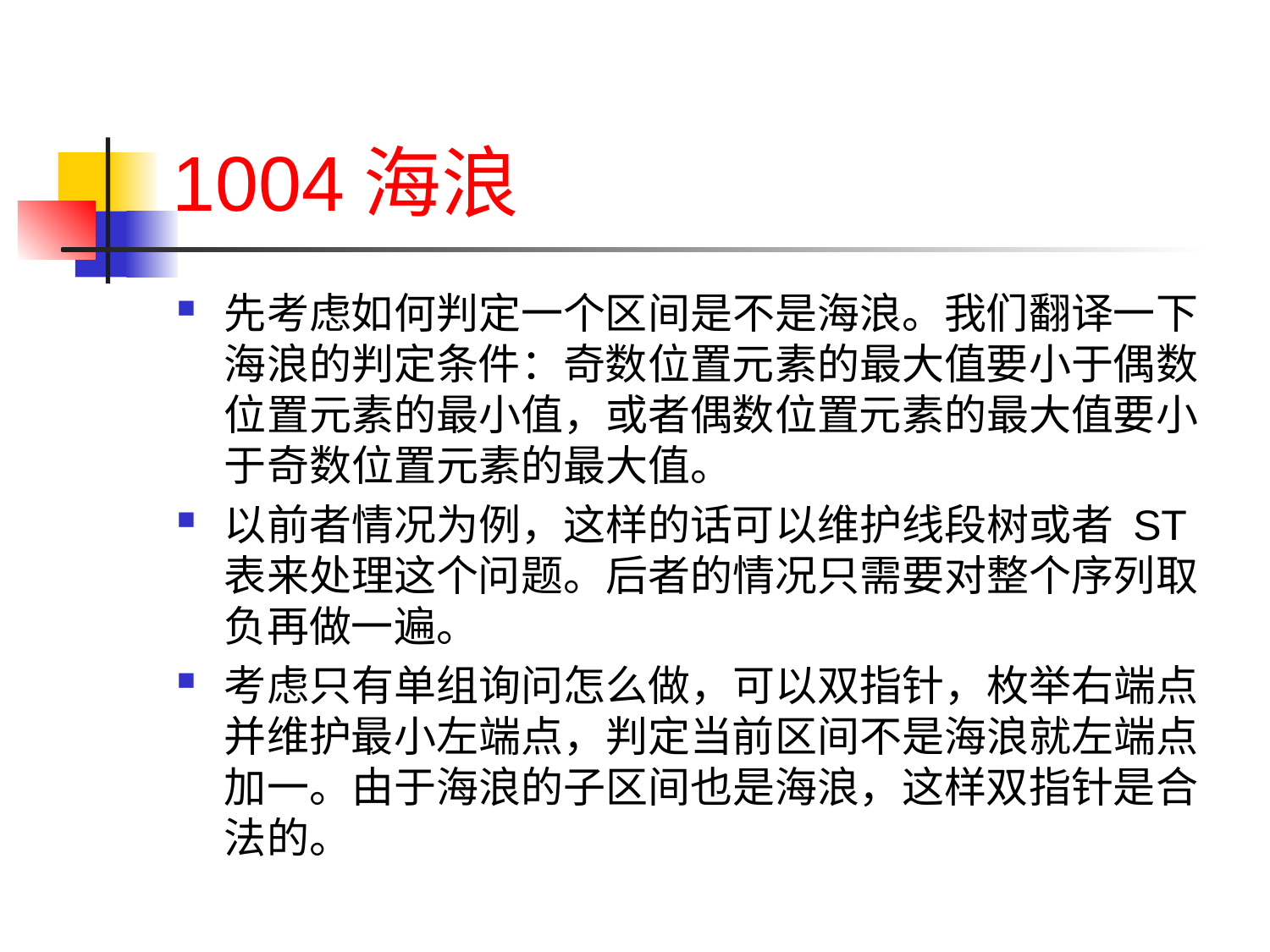

# 1004海浪
先考虑如何判定一个区间是不是海浪。我们翻译一下海浪的判定条件：奇数位置元素的最大值要小于偶数位置元素的最小值，或者偶数位置元素的最大值要小于奇数位置元素的最大值。
以前者情况为例，这样的话可以维护线段树或者 ST 表来处理这个问题。后者的情况只需要对整个序列取负再做一遍。
考虑只有单组询问怎么做，可以双指针，枚举右端点并维护最小左端点，判定当前区间不是海浪就左端点加一。由于海浪的子区间也是海浪，这样双指针是合法的。